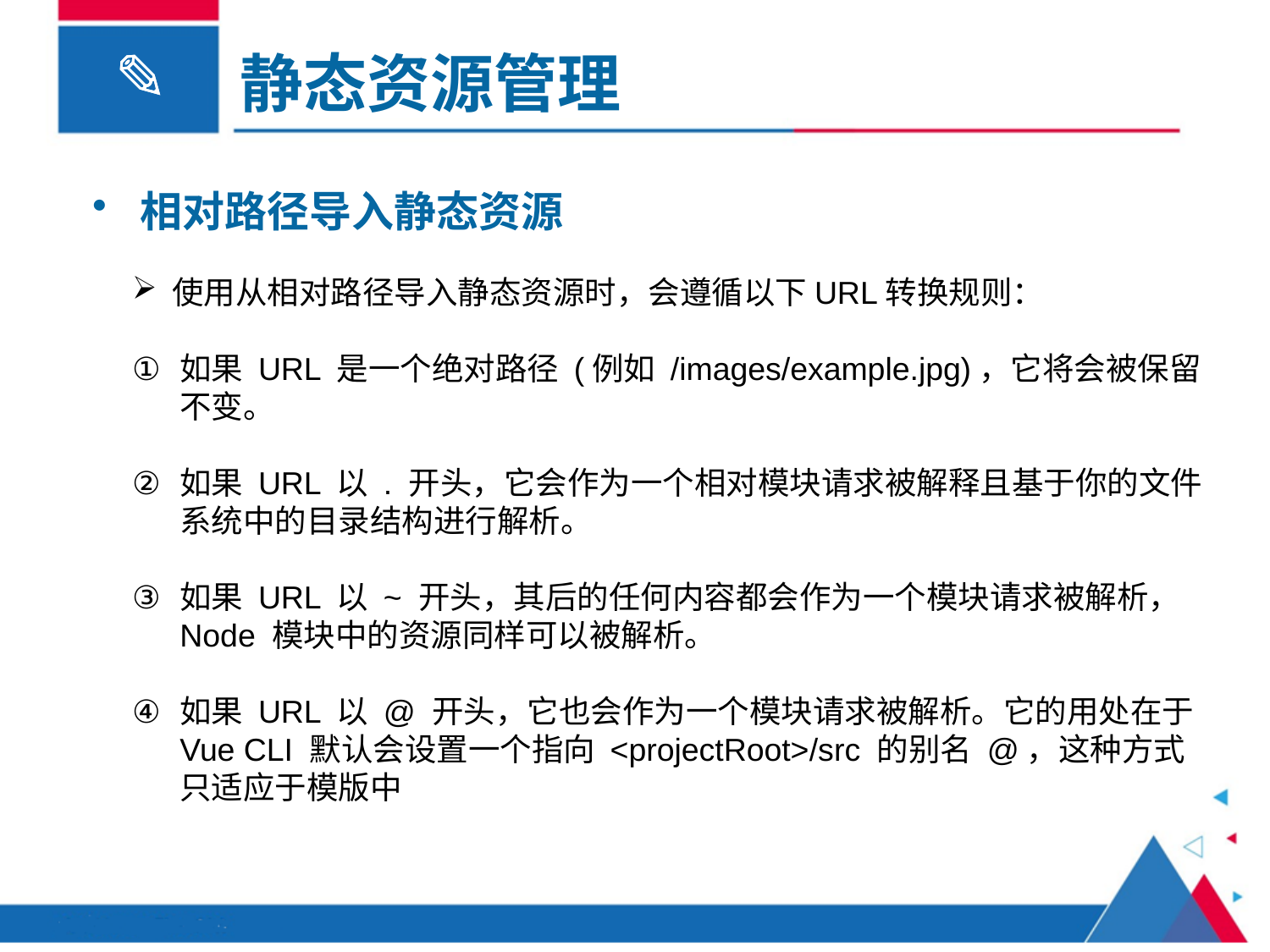

静态资源管理
相对路径导入静态资源
使用从相对路径导入静态资源时，会遵循以下URL转换规则：

如果 URL 是一个绝对路径 (例如 /images/example.jpg)，它将会被保留不变。

如果 URL 以 . 开头，它会作为一个相对模块请求被解释且基于你的文件系统中的目录结构进行解析。

如果 URL 以 ~ 开头，其后的任何内容都会作为一个模块请求被解析， Node 模块中的资源同样可以被解析。

如果 URL 以 @ 开头，它也会作为一个模块请求被解析。它的用处在于 Vue CLI 默认会设置一个指向 <projectRoot>/src 的别名 @，这种方式只适应于模版中